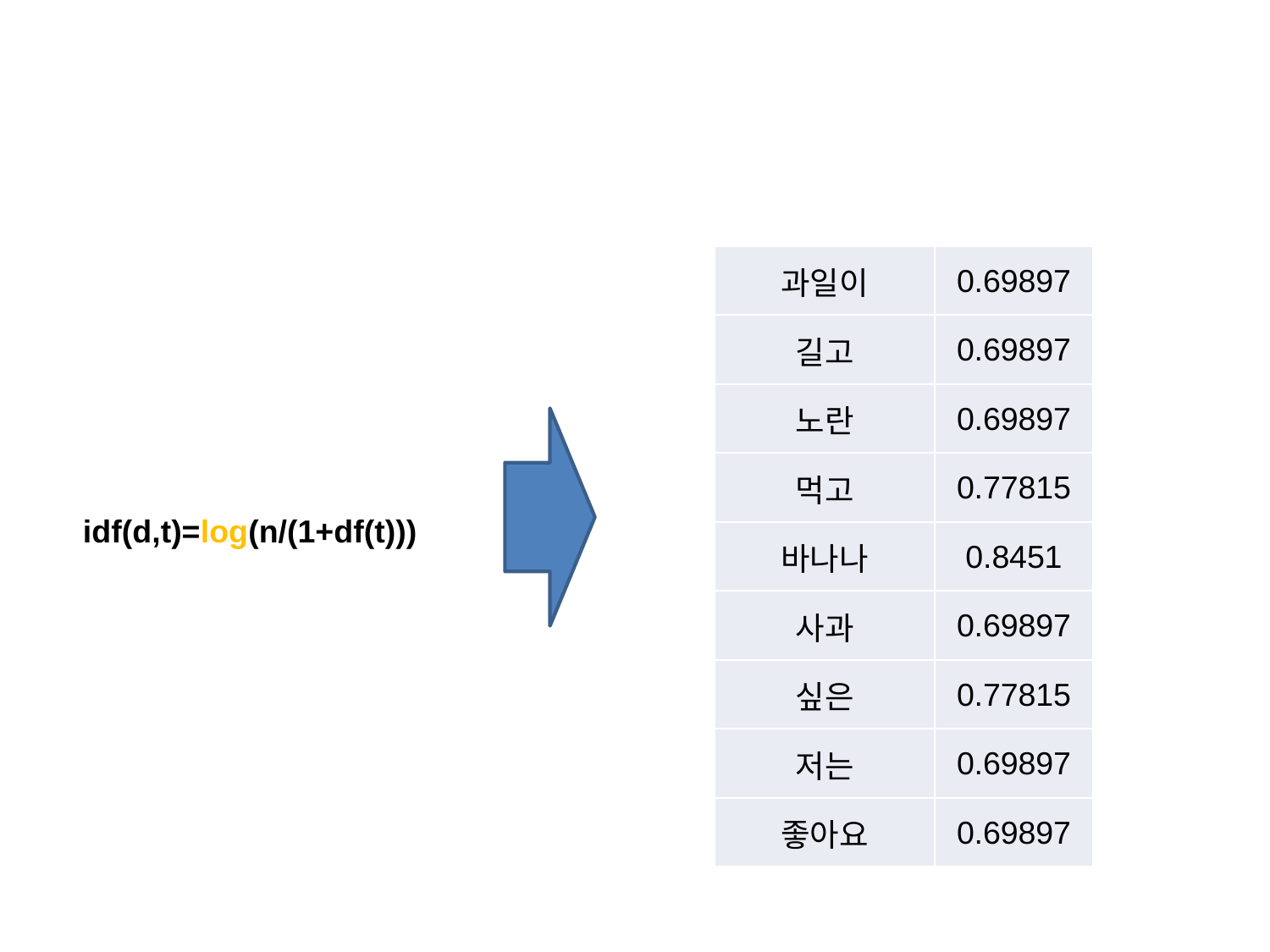

#
| 과일이 | 0.69897 |
| --- | --- |
| 길고 | 0.69897 |
| 노란 | 0.69897 |
| 먹고 | 0.77815 |
| 바나나 | 0.8451 |
| 사과 | 0.69897 |
| 싶은 | 0.77815 |
| 저는 | 0.69897 |
| 좋아요 | 0.69897 |

idf(d,t)=log(n/(1+df(t)))